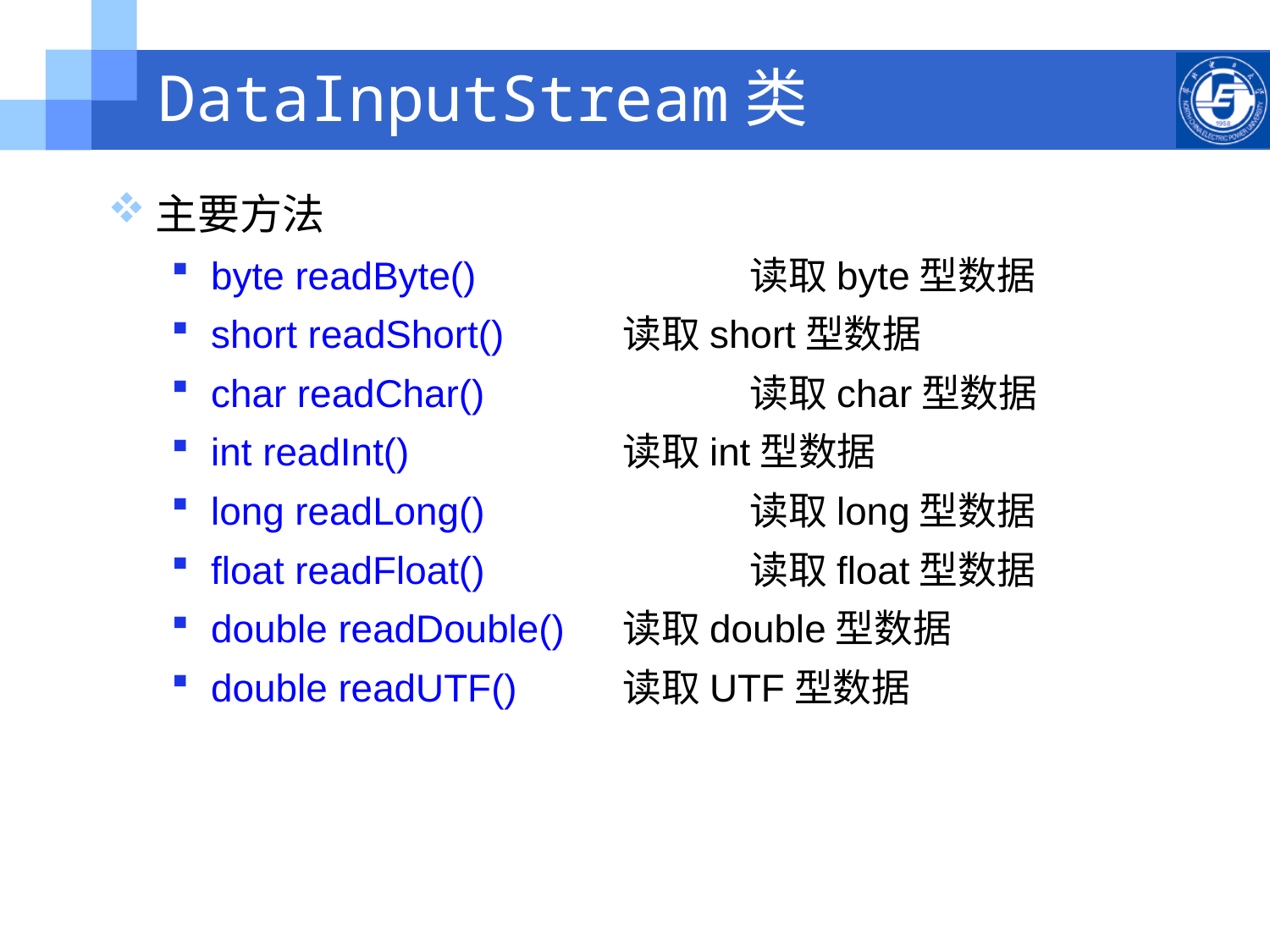

# DataInputStream类
主要方法
byte readByte()		  读取byte型数据
short readShort()	  读取short型数据
char readChar()		  读取char型数据
int readInt()		  读取int型数据
long readLong()		  读取long型数据
float readFloat()		  读取float型数据
double readDouble()	  读取double型数据
double readUTF()	  读取UTF型数据